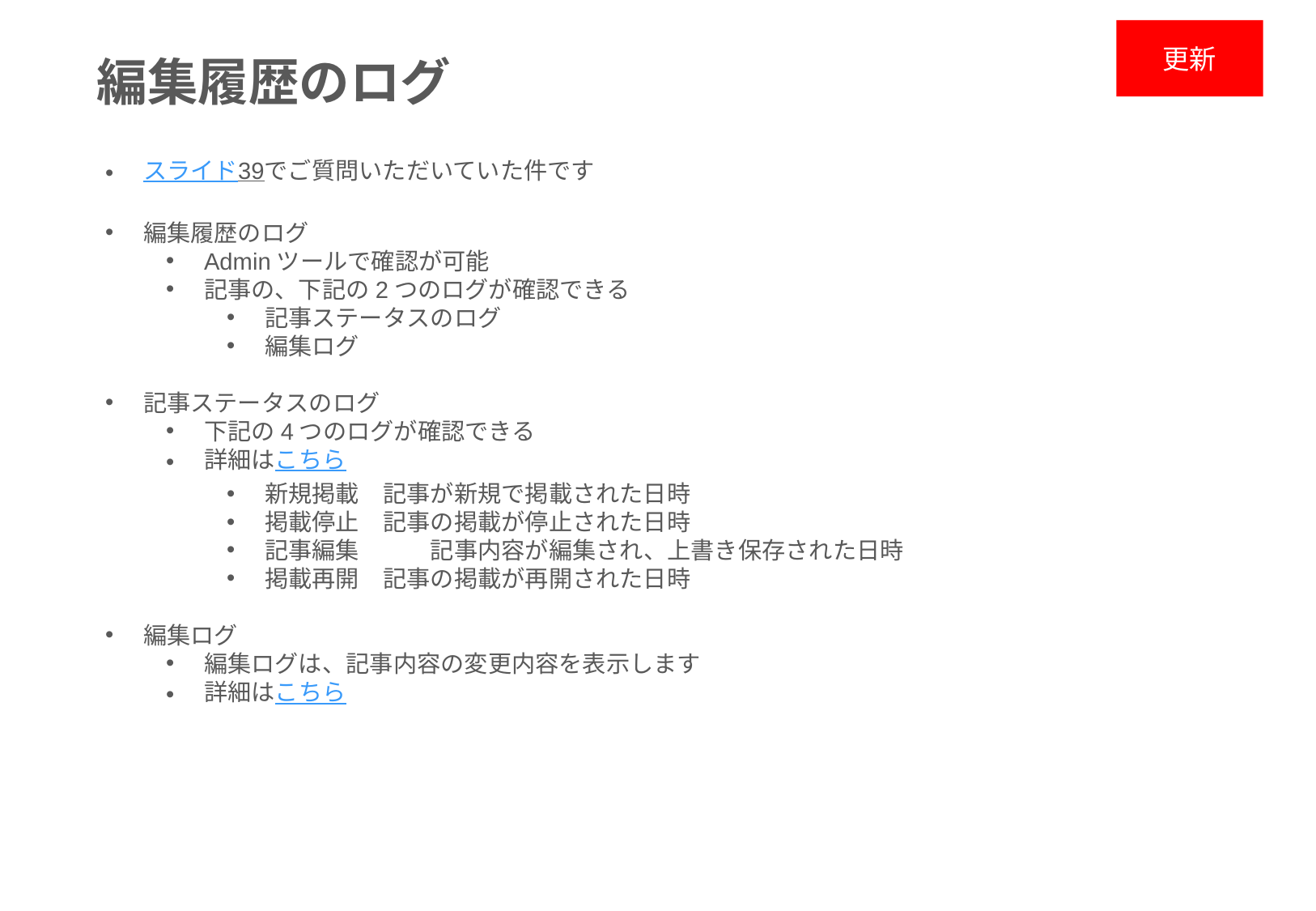

更新
編集履歴のログ
スライド39でご質問いただいていた件です

編集履歴のログ
Adminツールで確認が可能
記事の、下記の2つのログが確認できる
記事ステータスのログ
編集ログ

記事ステータスのログ
下記の4つのログが確認できる
詳細はこちら
新規掲載　記事が新規で掲載された日時
掲載停止　記事の掲載が停止された日時
記事編集　　　記事内容が編集され、上書き保存された日時
掲載再開　記事の掲載が再開された日時

編集ログ
編集ログは、記事内容の変更内容を表示します
詳細はこちら